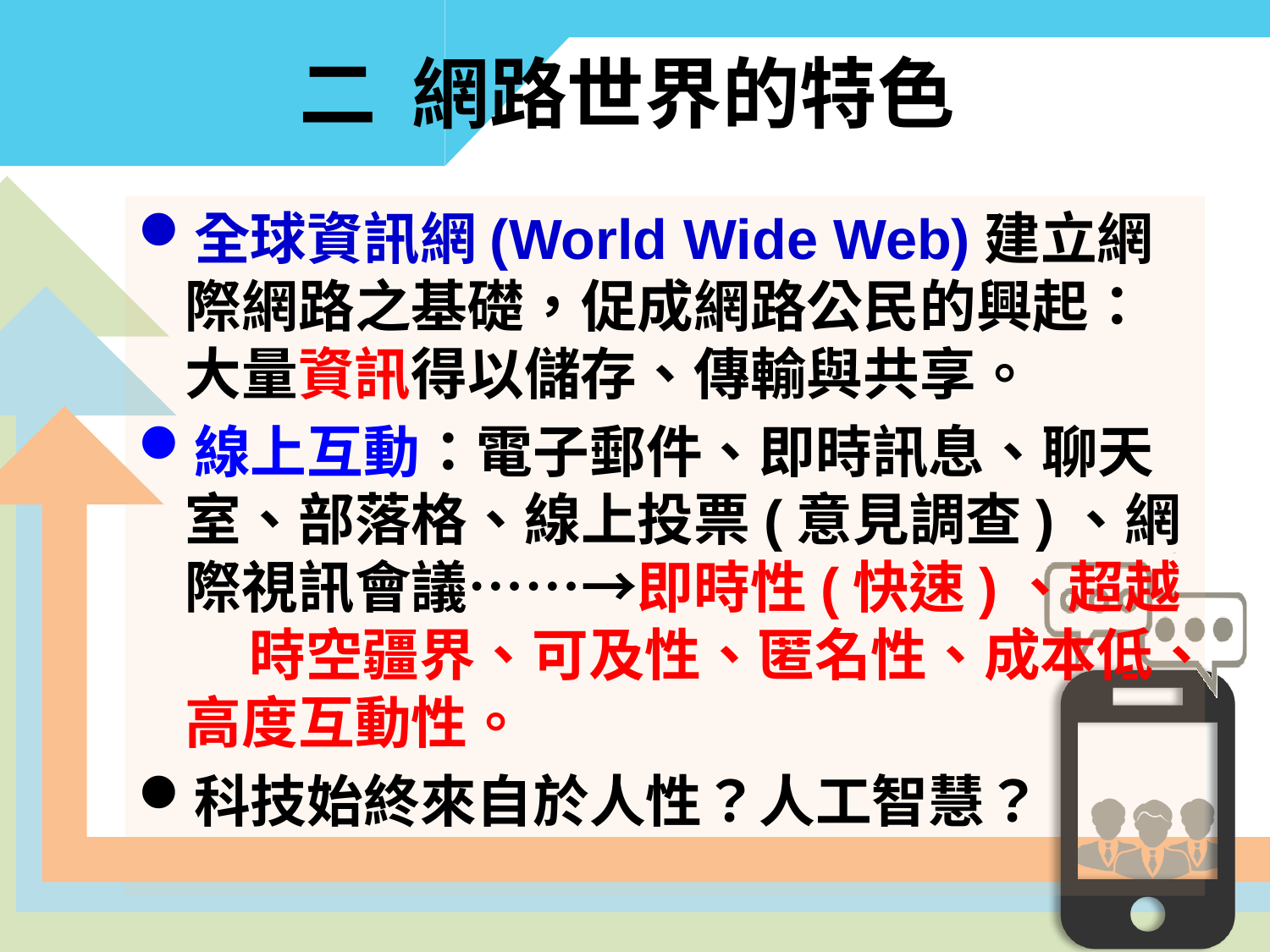

# 二  網路世界的特色
全球資訊網(World Wide Web)建立網際網路之基礎，促成網路公民的興起：大量資訊得以儲存、傳輸與共享。
線上互動：電子郵件、即時訊息、聊天室、部落格、線上投票(意見調查)、網際視訊會議……→即時性(快速)、超越      時空疆界、可及性、匿名性、成本低、高度互動性。
科技始終來自於人性？人工智慧？